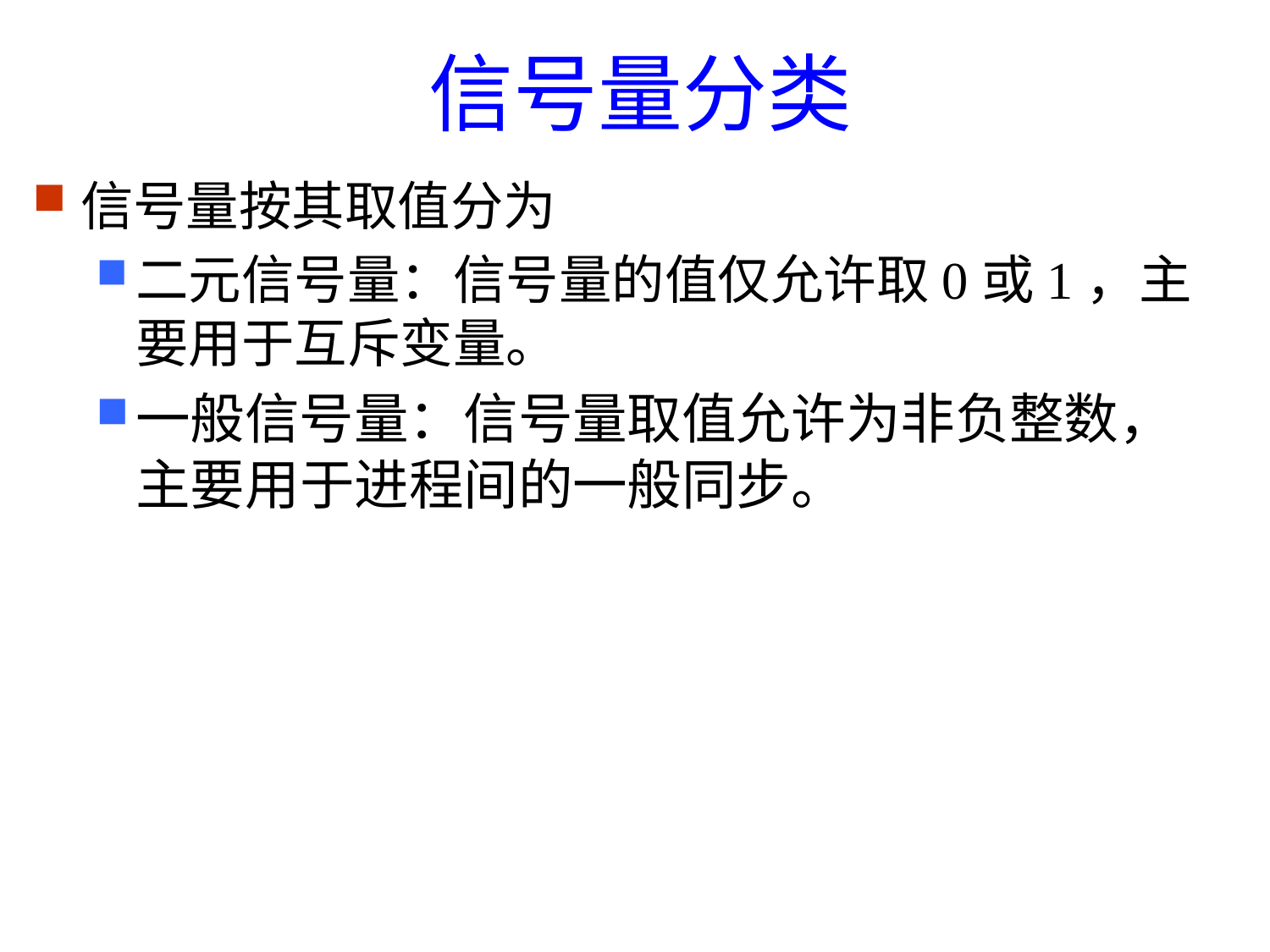

信号量分类
信号量按其取值分为
二元信号量：信号量的值仅允许取0或1，主要用于互斥变量。
一般信号量：信号量取值允许为非负整数，主要用于进程间的一般同步。